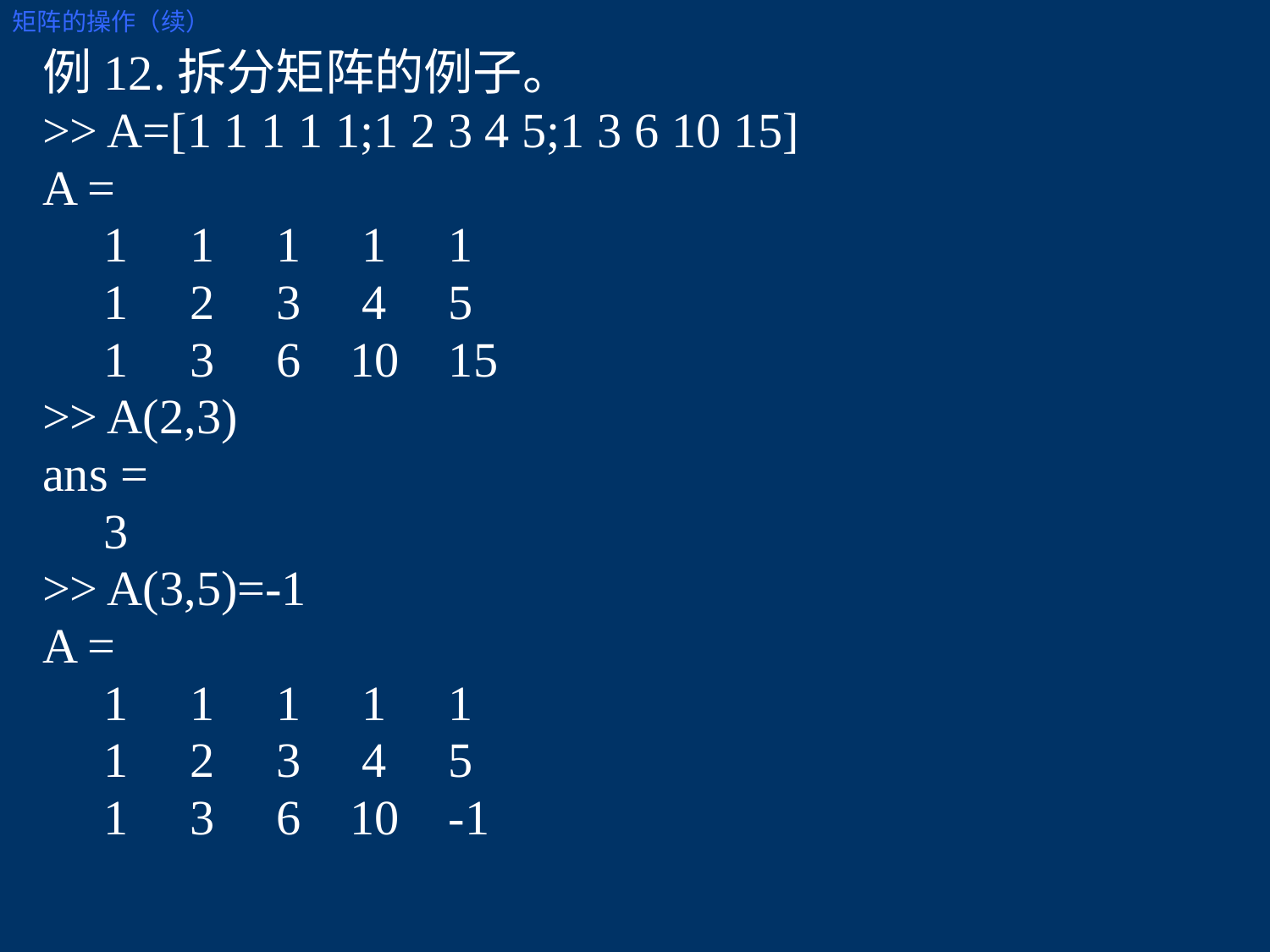

矩阵的操作（续）
例12.拆分矩阵的例子。
>> A=[1 1 1 1 1;1 2 3 4 5;1 3 6 10 15]
A =
     1     1     1     1     1
     1     2     3     4     5
     1     3     6    10    15
>> A(2,3)
ans =
     3
>> A(3,5)=-1
A =
     1     1     1     1     1
     1     2     3     4     5
     1     3     6    10    -1